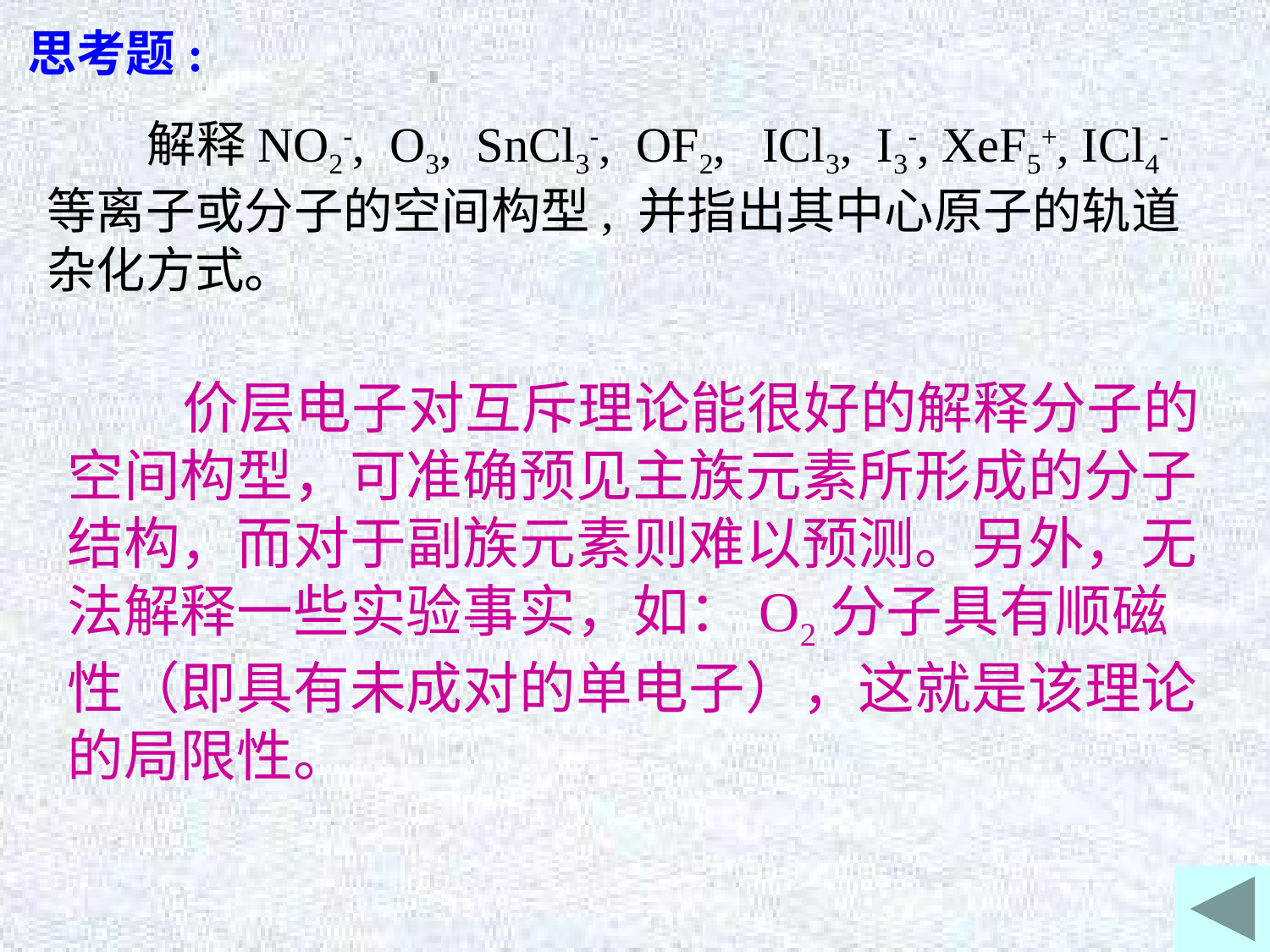

思考题:
        解释NO2-,  O3,  SnCl3-,  OF2,   ICl3,  I3-, XeF5+, ICl4- 等离子或分子的空间构型, 并指出其中心原子的轨道杂化方式。
        价层电子对互斥理论能很好的解释分子的空间构型，可准确预见主族元素所形成的分子结构，而对于副族元素则难以预测。另外，无法解释一些实验事实，如：O2分子具有顺磁性（即具有未成对的单电子），这就是该理论的局限性。